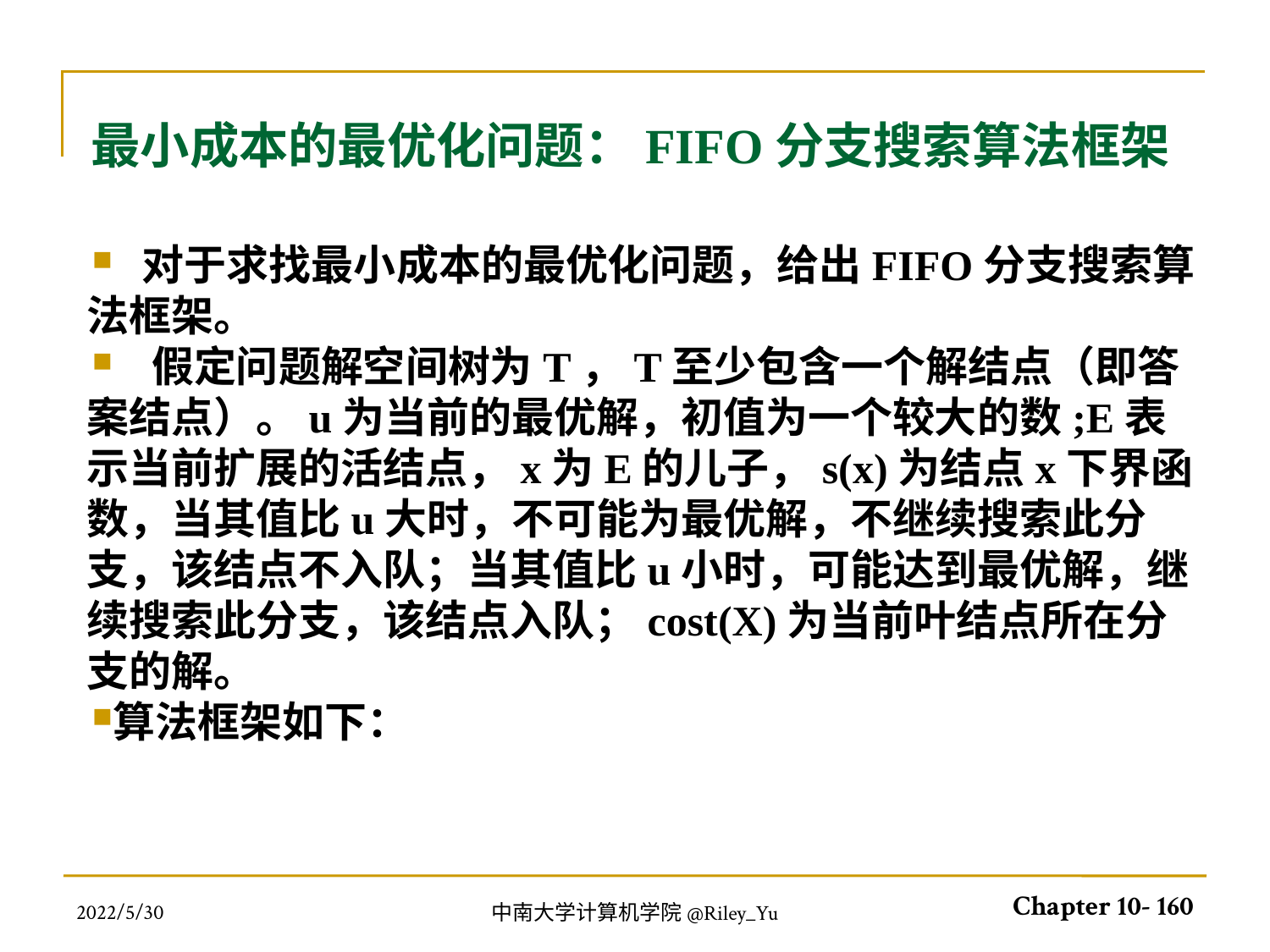

# 最小成本的最优化问题：FIFO分支搜索算法框架
  对于求找最小成本的最优化问题，给出FIFO分支搜索算法框架。
   假定问题解空间树为T，T至少包含一个解结点（即答案结点）。u为当前的最优解，初值为一个较大的数;E表示当前扩展的活结点，x为E的儿子，s(x)为结点x下界函数，当其值比u大时，不可能为最优解，不继续搜索此分支，该结点不入队；当其值比u小时，可能达到最优解，继续搜索此分支，该结点入队；cost(X)为当前叶结点所在分支的解。
算法框架如下：
2022/5/30
Chapter 10- 160
中南大学计算机学院@Riley_Yu